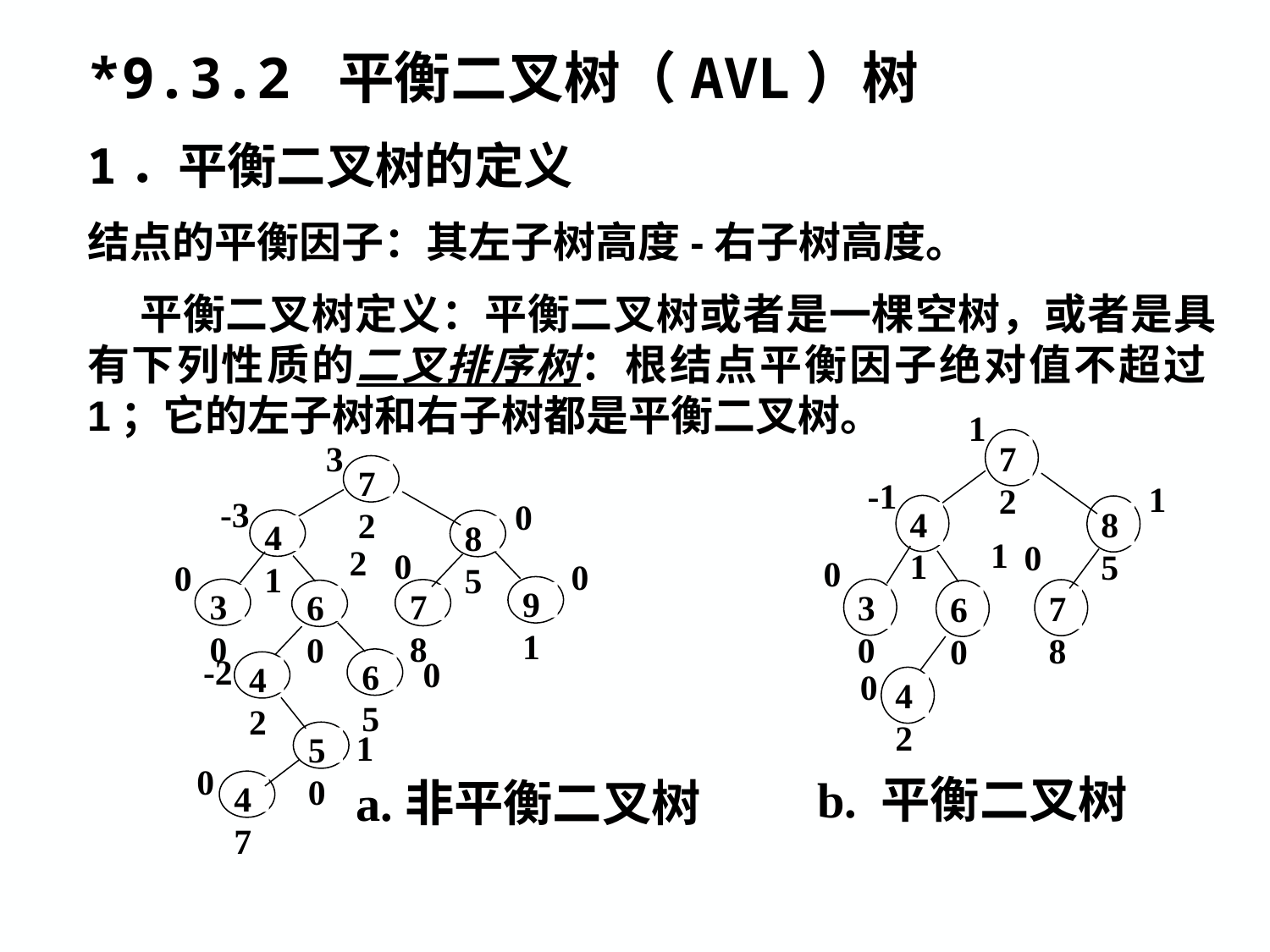

*9.3.2 平衡二叉树（AVL）树
1．平衡二叉树的定义
结点的平衡因子：其左子树高度-右子树高度。
    平衡二叉树定义：平衡二叉树或者是一棵空树，或者是具有下列性质的二叉排序树：根结点平衡因子绝对值不超过1；它的左子树和右子树都是平衡二叉树。
1

72

85

30

78

60

42
-1
1
1
0
0

41
0

3

72

85

30

78

60

42
-3
0
2
0
-2

41

65

50

47
0
0
0
1
0

91
b. 平衡二叉树
a.非平衡二叉树